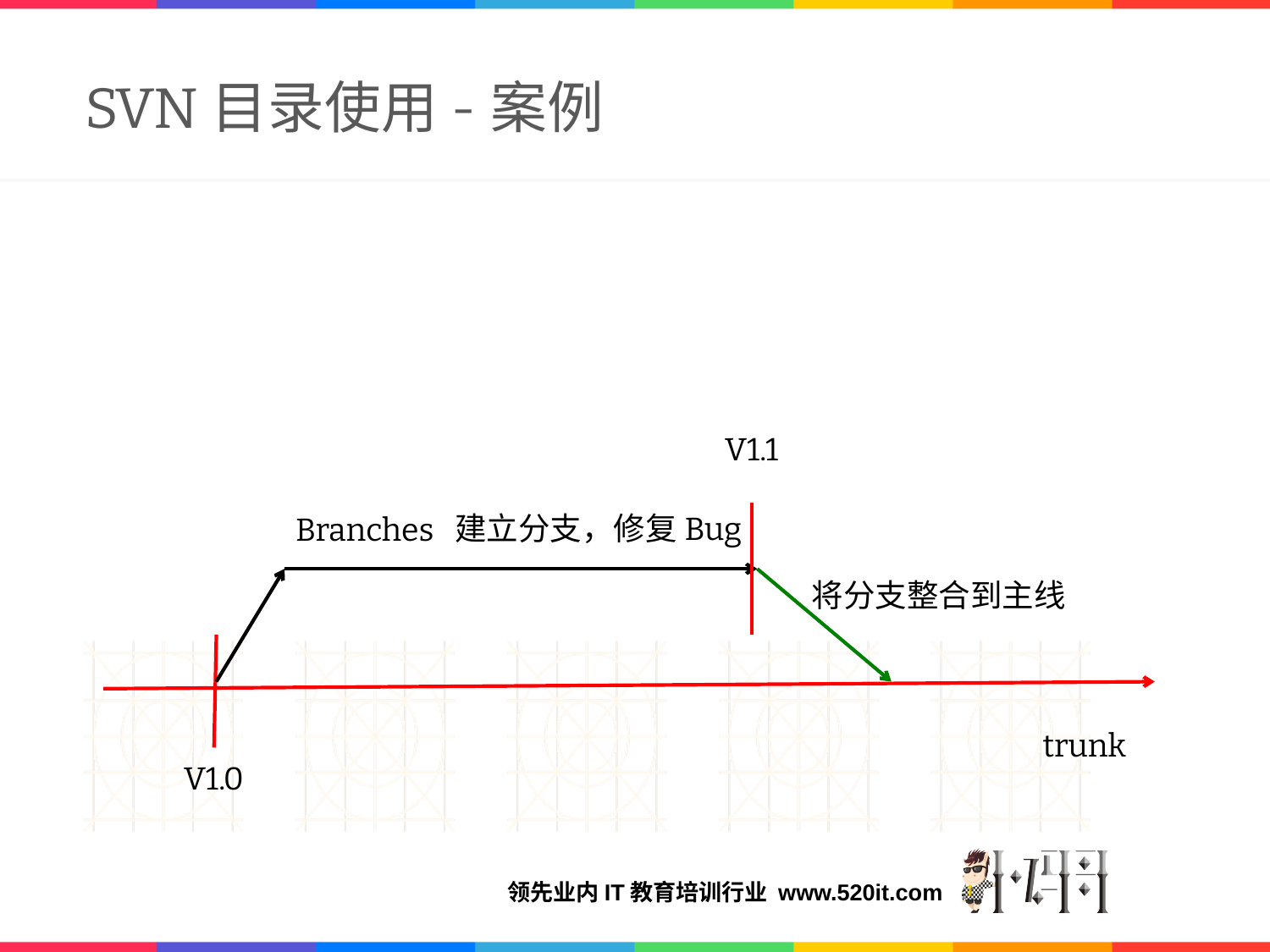

# SVN目录使用-案例
V1.1
建立分支，修复Bug
Branches
将分支整合到主线
trunk
V1.0